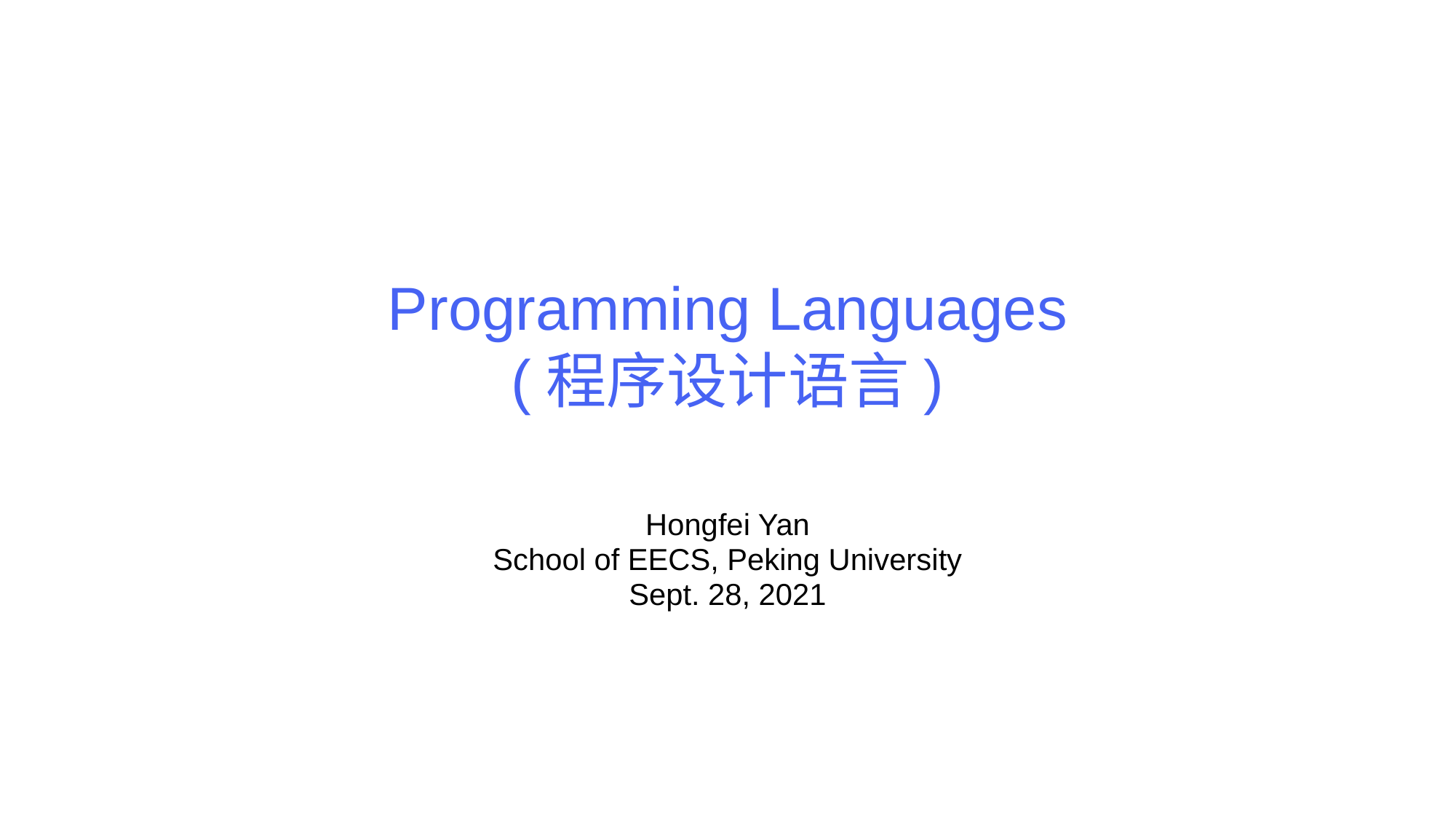

# Programming Languages (程序设计语言)

Hongfei Yan
School of EECS, Peking University
Sept. 28, 2021